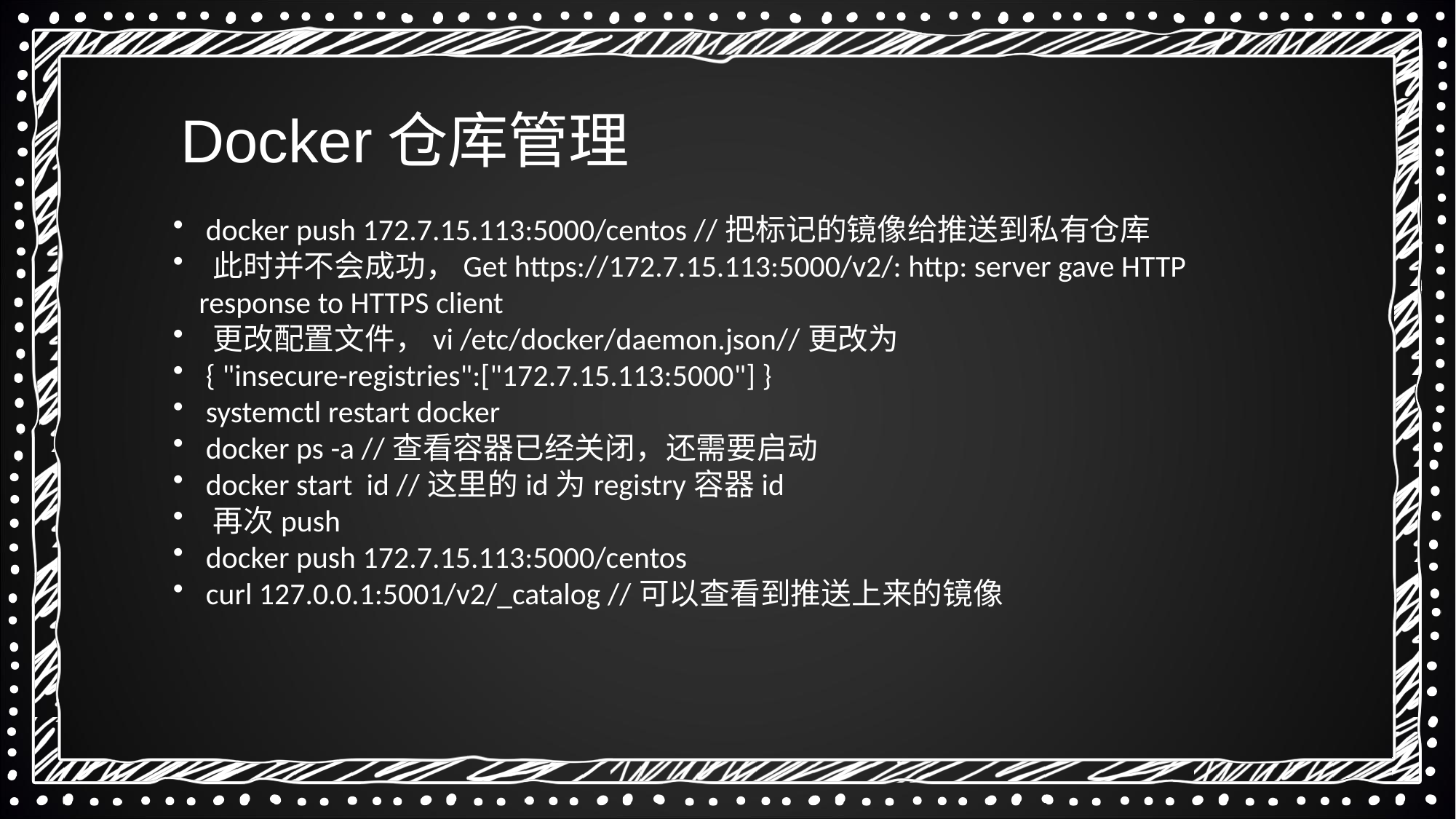

Docker仓库管理
 docker push 172.7.15.113:5000/centos //把标记的镜像给推送到私有仓库
 此时并不会成功，Get https://172.7.15.113:5000/v2/: http: server gave HTTP response to HTTPS client
 更改配置文件，vi /etc/docker/daemon.json//更改为
 { "insecure-registries":["172.7.15.113:5000"] }
 systemctl restart docker
 docker ps -a //查看容器已经关闭，还需要启动
 docker start  id //这里的id为registry容器id
 再次push
 docker push 172.7.15.113:5000/centos
 curl 127.0.0.1:5001/v2/_catalog //可以查看到推送上来的镜像